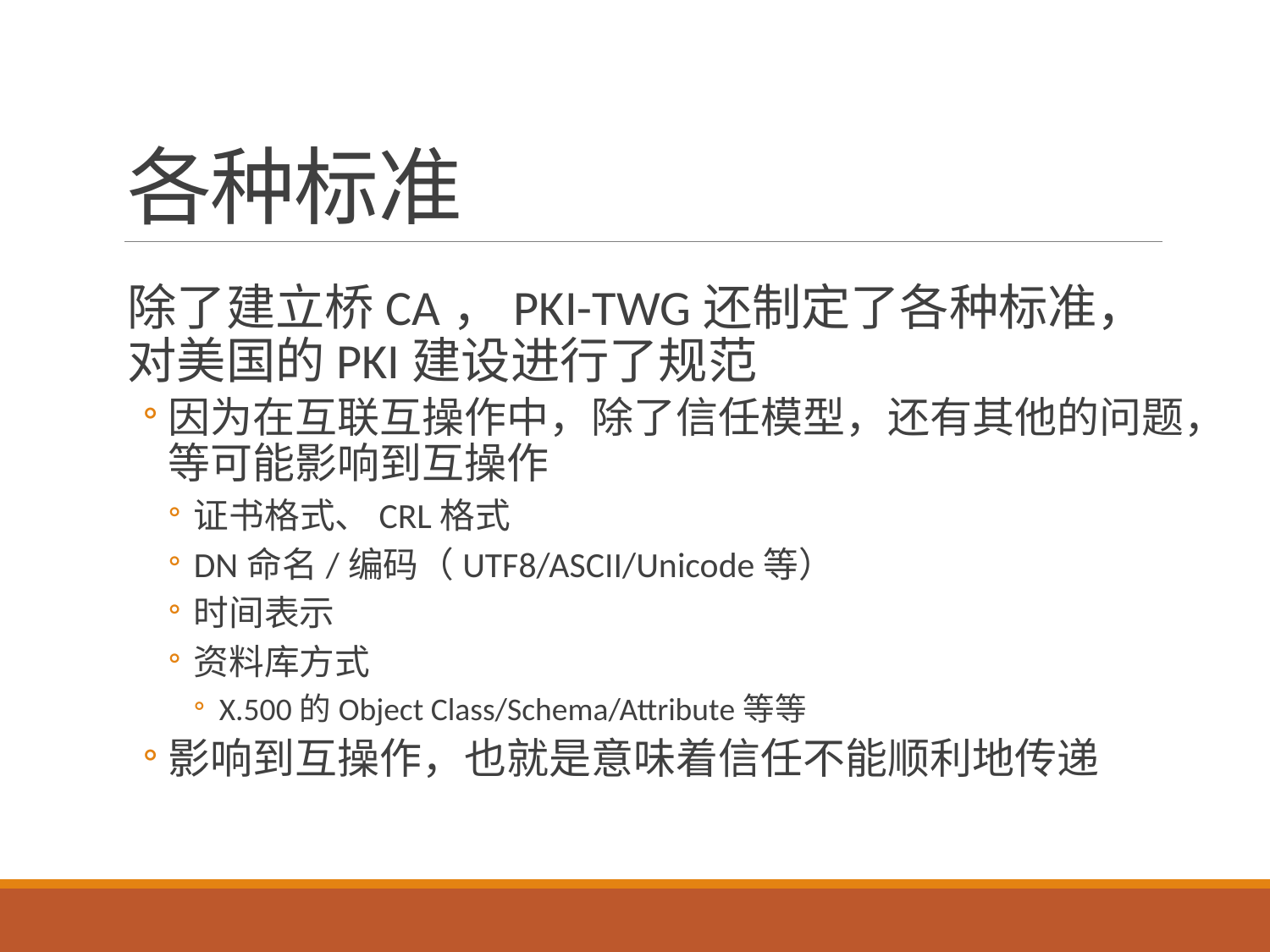

# 各种标准
除了建立桥CA，PKI-TWG还制定了各种标准，对美国的PKI建设进行了规范
因为在互联互操作中，除了信任模型，还有其他的问题，等可能影响到互操作
证书格式、CRL格式
DN命名/编码（UTF8/ASCII/Unicode等）
时间表示
资料库方式
X.500的Object Class/Schema/Attribute等等
影响到互操作，也就是意味着信任不能顺利地传递
107